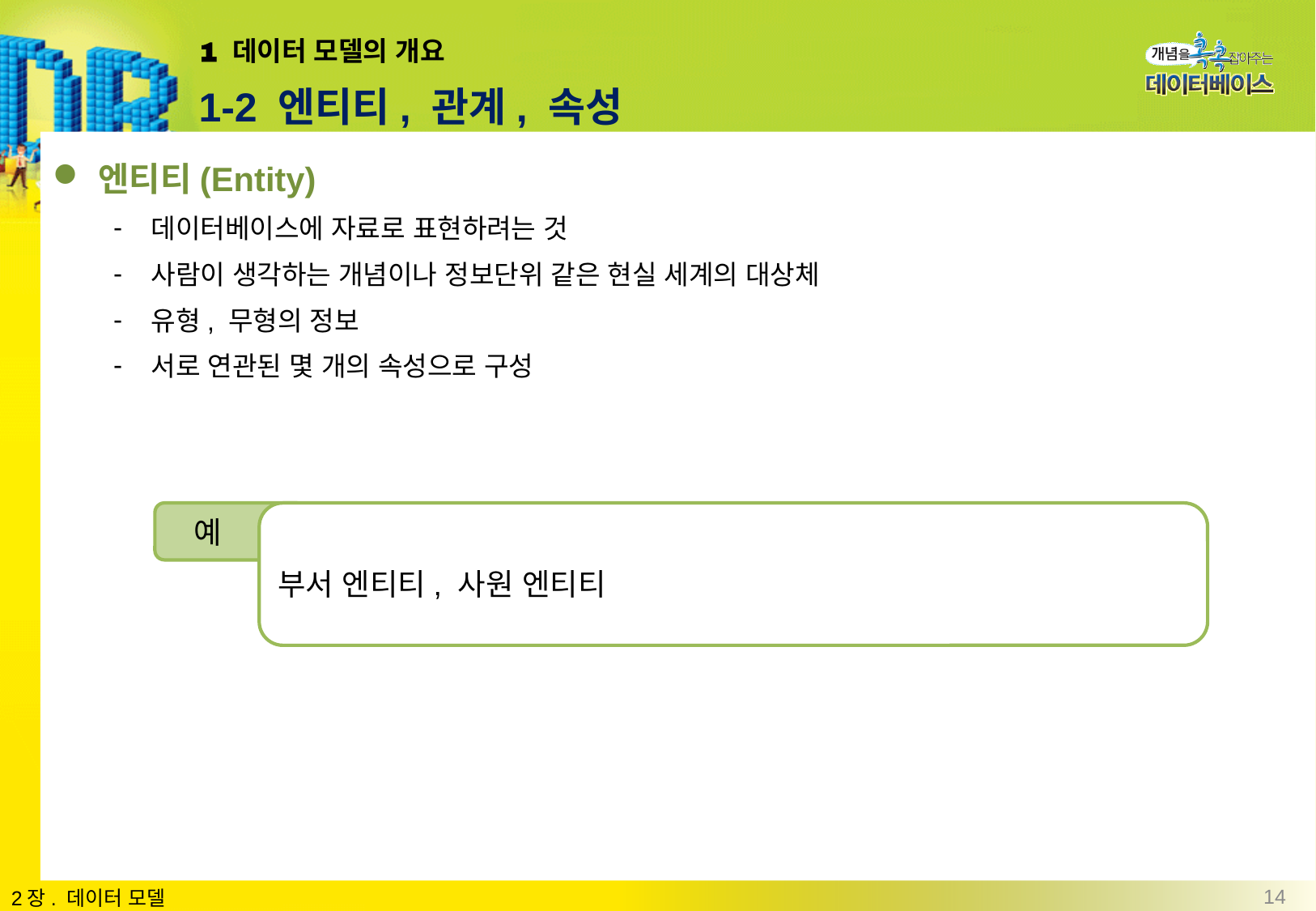

# 1 데이터 모델의 개요
1-2 엔티티, 관계, 속성
엔티티(Entity)
데이터베이스에 자료로 표현하려는 것
사람이 생각하는 개념이나 정보단위 같은 현실 세계의 대상체
유형, 무형의 정보
서로 연관된 몇 개의 속성으로 구성
  예
부서 엔티티, 사원 엔티티
14